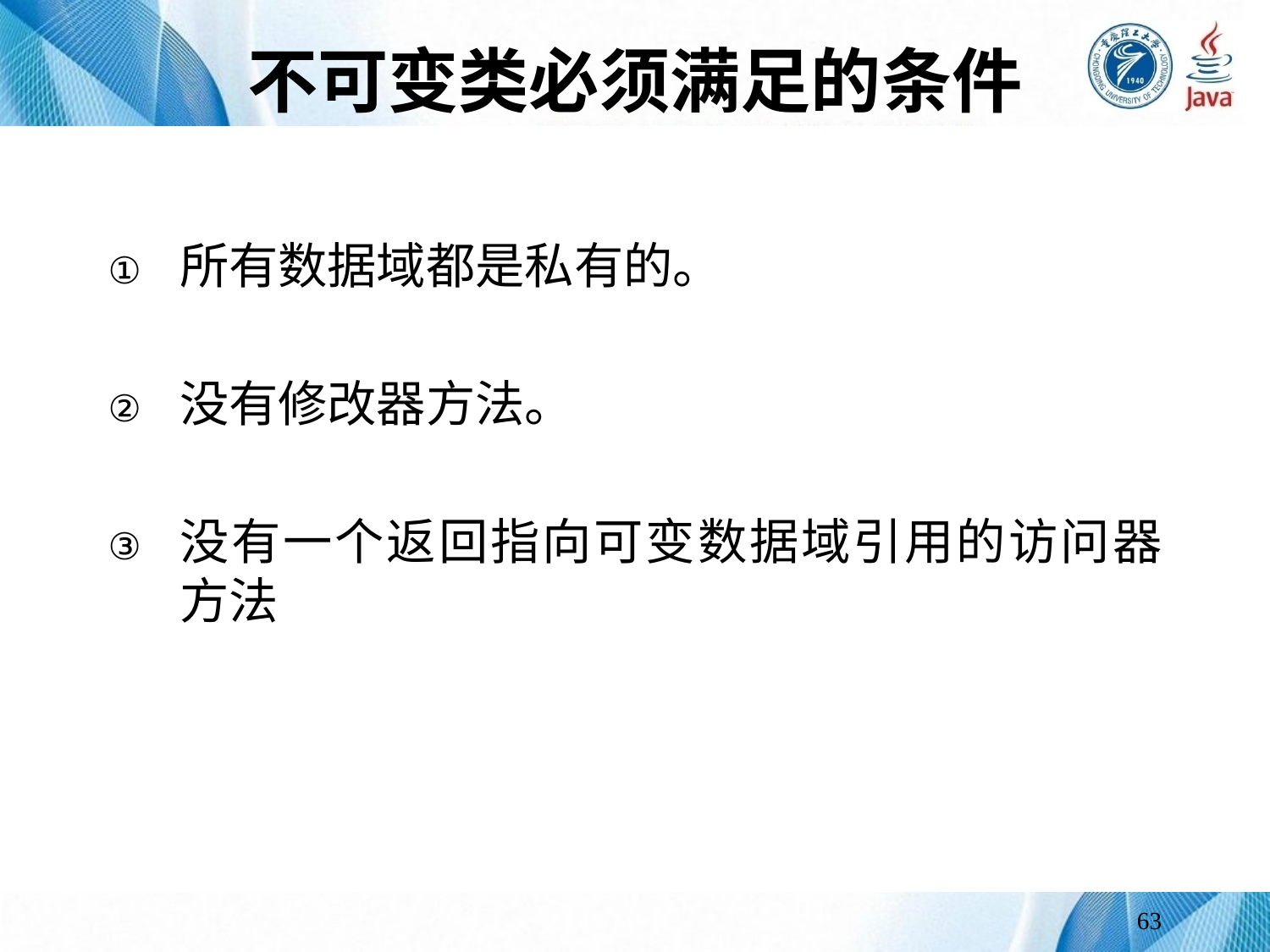

# 不可变类必须满足的条件

所有数据域都是私有的。

没有修改器方法。

没有一个返回指向可变数据域引用的访问器方法

63